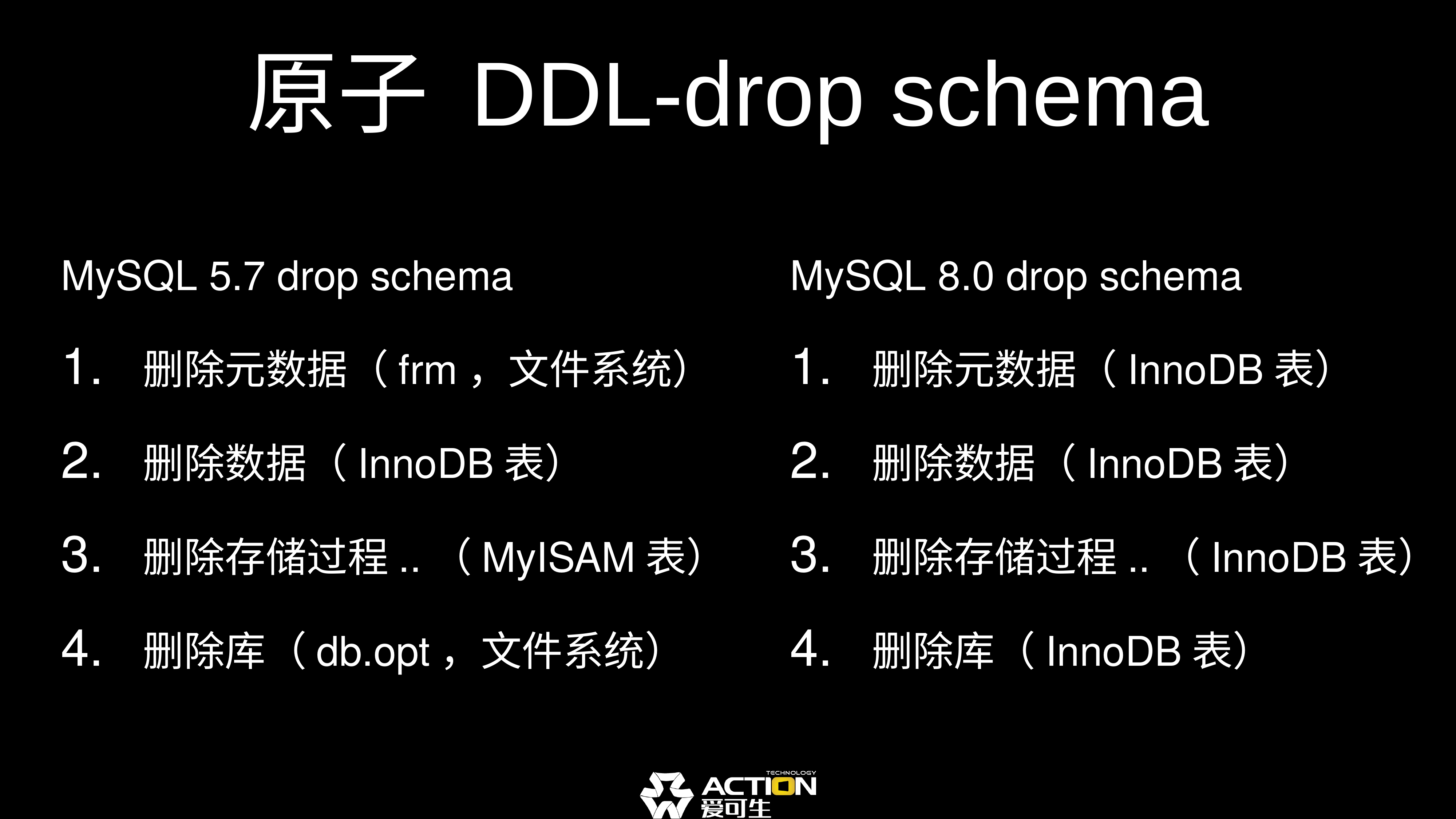

# 原子 DDL-drop schema
MySQL 5.7 drop schema
删除元数据（frm，文件系统）
删除数据（InnoDB表）
删除存储过程..（MyISAM表）
删除库（db.opt，文件系统）
MySQL 8.0 drop schema
删除元数据（InnoDB表）
删除数据（InnoDB表）
删除存储过程..（InnoDB表）
删除库（InnoDB表）